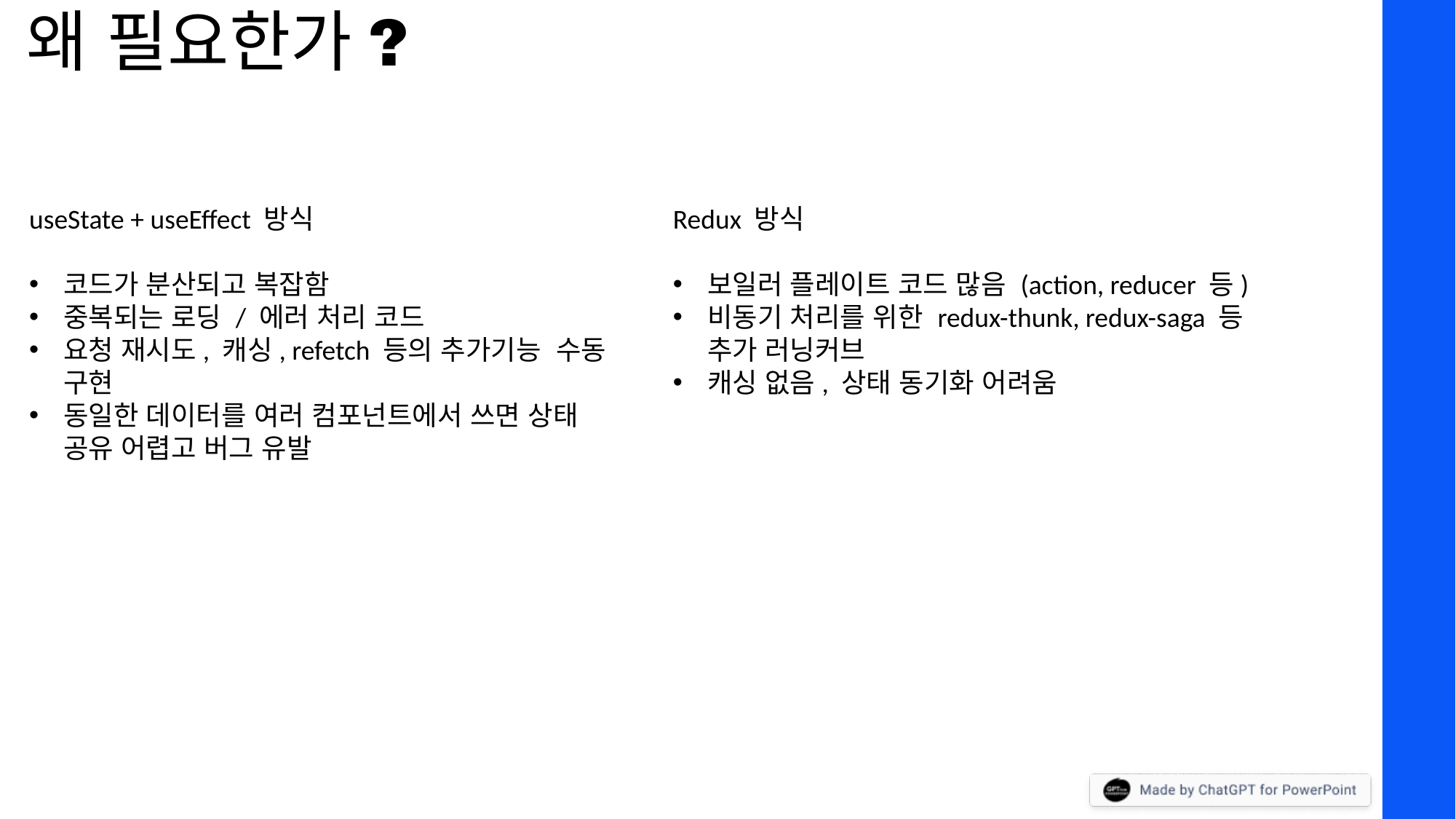

# 왜 필요한가?
useState + useEffect 방식

코드가 분산되고 복잡함
중복되는 로딩 / 에러 처리 코드
요청 재시도, 캐싱, refetch 등의 추가기능  수동 구현
동일한 데이터를 여러 컴포넌트에서 쓰면 상태 공유 어렵고 버그 유발
Redux 방식

보일러 플레이트 코드 많음 (action, reducer 등)
비동기 처리를 위한 redux-thunk, redux-saga 등 추가 러닝커브
캐싱 없음, 상태 동기화 어려움